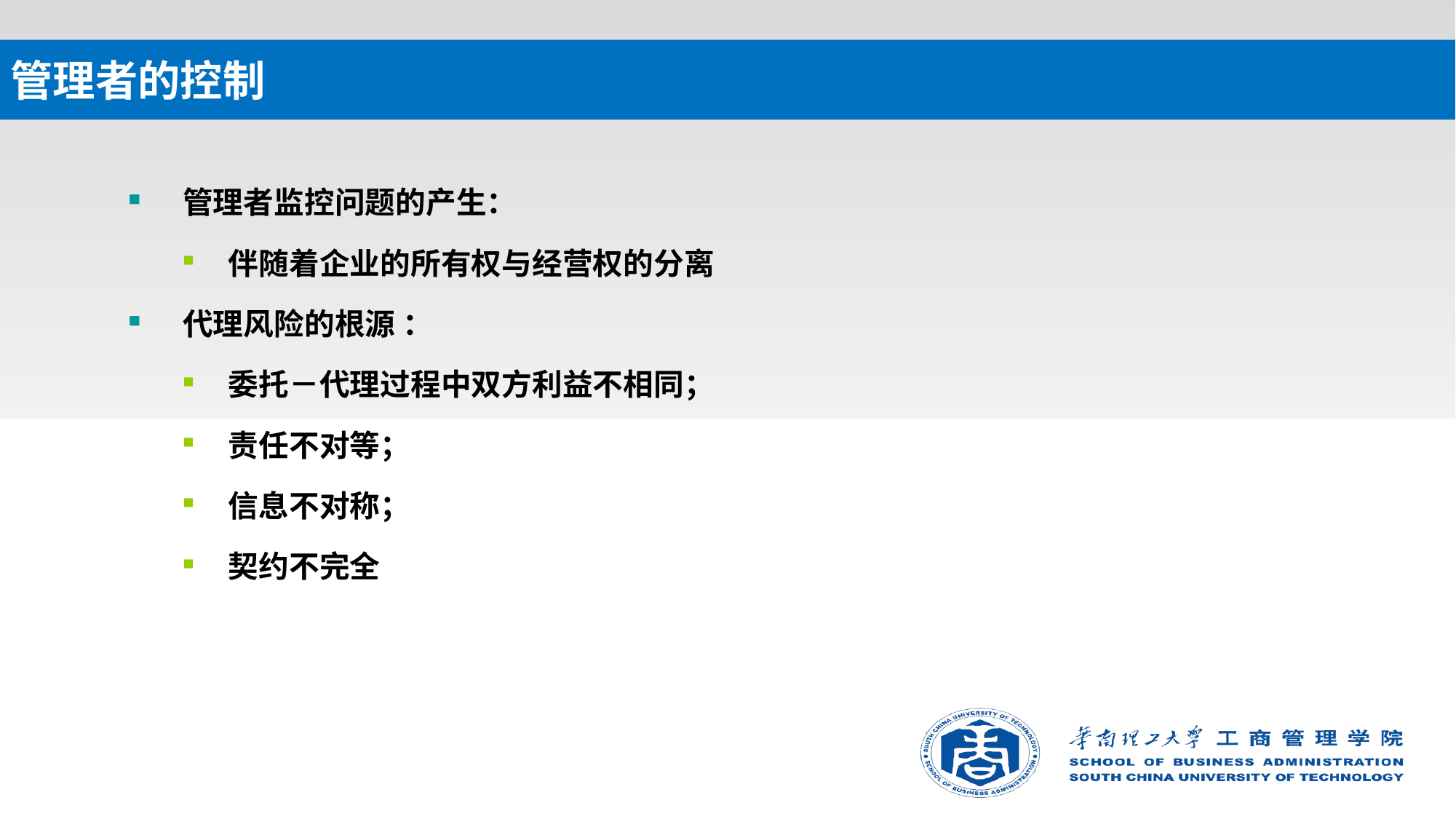

# 管理者的控制
管理者监控问题的产生：
伴随着企业的所有权与经营权的分离
代理风险的根源 ：
委托－代理过程中双方利益不相同；
责任不对等；
信息不对称；
契约不完全